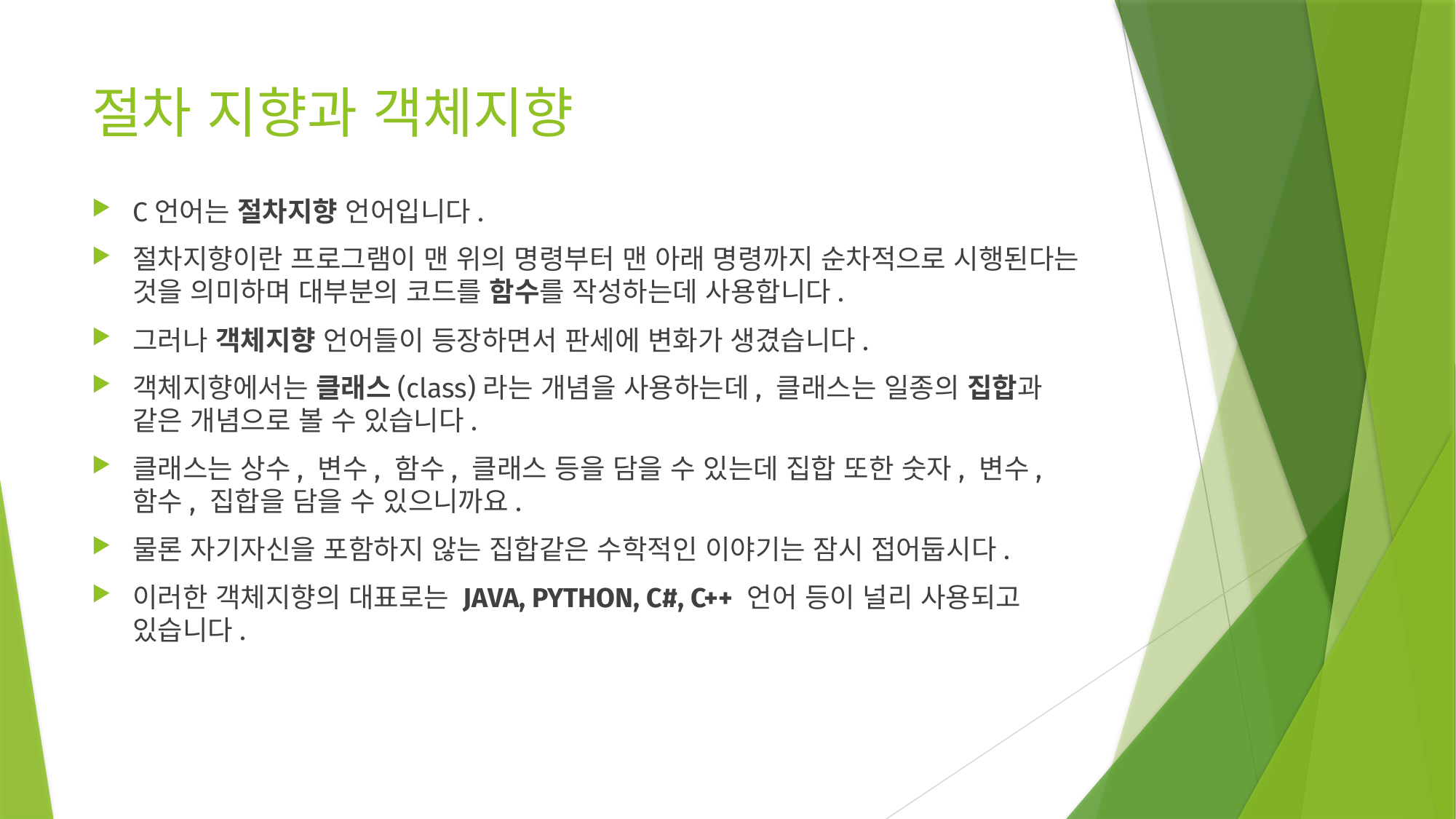

# 절차 지향과 객체지향
C언어는 절차지향 언어입니다.
절차지향이란 프로그램이 맨 위의 명령부터 맨 아래 명령까지 순차적으로 시행된다는 것을 의미하며 대부분의 코드를 함수를 작성하는데 사용합니다.
그러나 객체지향 언어들이 등장하면서 판세에 변화가 생겼습니다.
객체지향에서는 클래스(class)라는 개념을 사용하는데, 클래스는 일종의 집합과 같은 개념으로 볼 수 있습니다.
클래스는 상수, 변수, 함수, 클래스 등을 담을 수 있는데 집합 또한 숫자, 변수, 함수, 집합을 담을 수 있으니까요.
물론 자기자신을 포함하지 않는 집합같은 수학적인 이야기는 잠시 접어둡시다.
이러한 객체지향의 대표로는 JAVA, PYTHON, C#, C++ 언어 등이 널리 사용되고 있습니다.